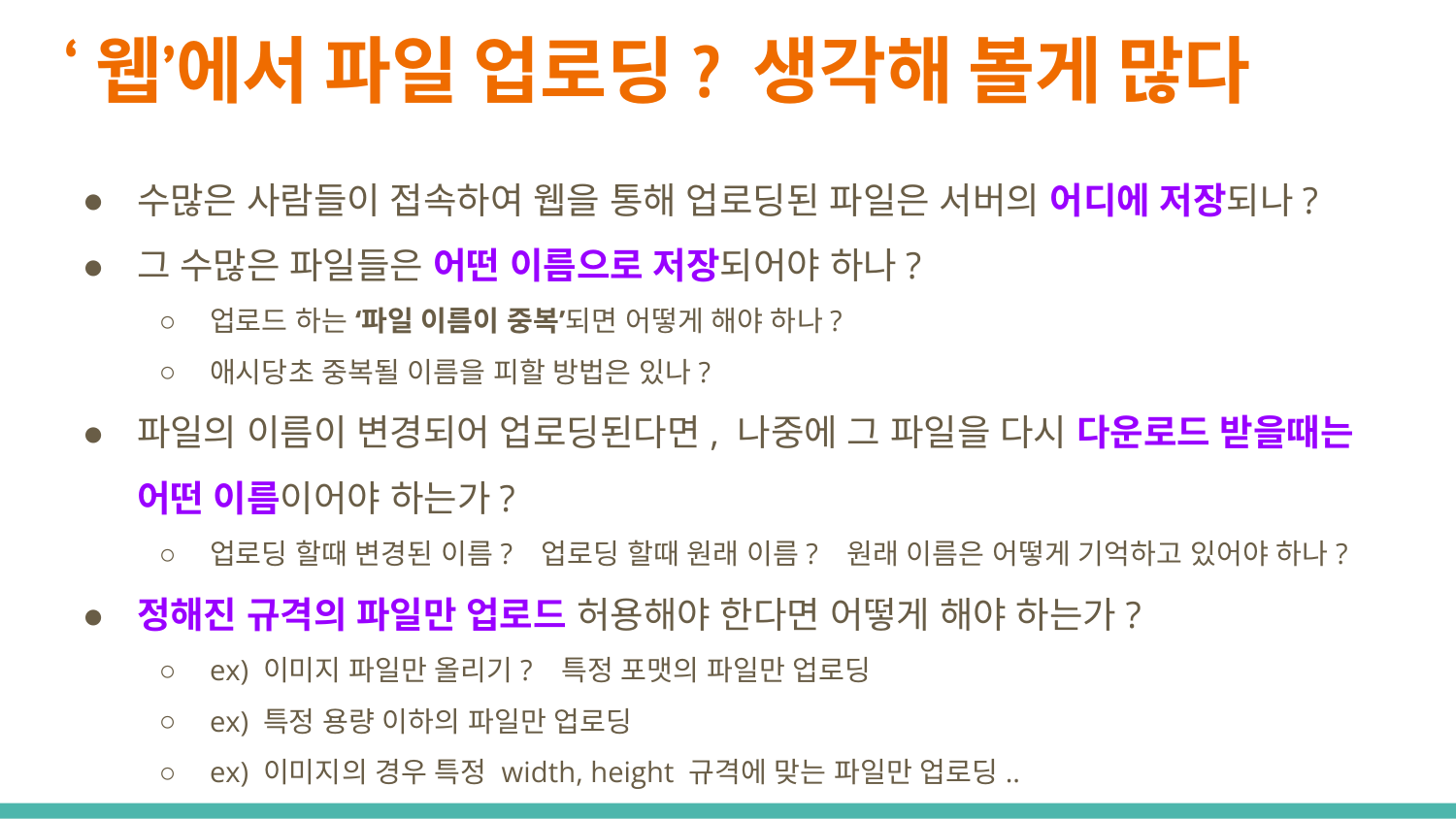

# ‘웹’에서 파일 업로딩? 생각해 볼게 많다
수많은 사람들이 접속하여 웹을 통해 업로딩된 파일은 서버의 어디에 저장되나?
그 수많은 파일들은 어떤 이름으로 저장되어야 하나?
업로드 하는 ‘파일 이름이 중복’되면 어떻게 해야 하나?
애시당초 중복될 이름을 피할 방법은 있나?
파일의 이름이 변경되어 업로딩된다면, 나중에 그 파일을 다시 다운로드 받을때는 어떤 이름이어야 하는가?
업로딩 할때 변경된 이름?   업로딩 할때 원래 이름?   원래 이름은 어떻게 기억하고 있어야 하나?
정해진 규격의 파일만 업로드 허용해야 한다면 어떻게 해야 하는가?
ex) 이미지 파일만 올리기?   특정 포맷의 파일만 업로딩
ex) 특정 용량 이하의 파일만 업로딩
ex) 이미지의 경우 특정 width, height 규격에 맞는 파일만 업로딩..